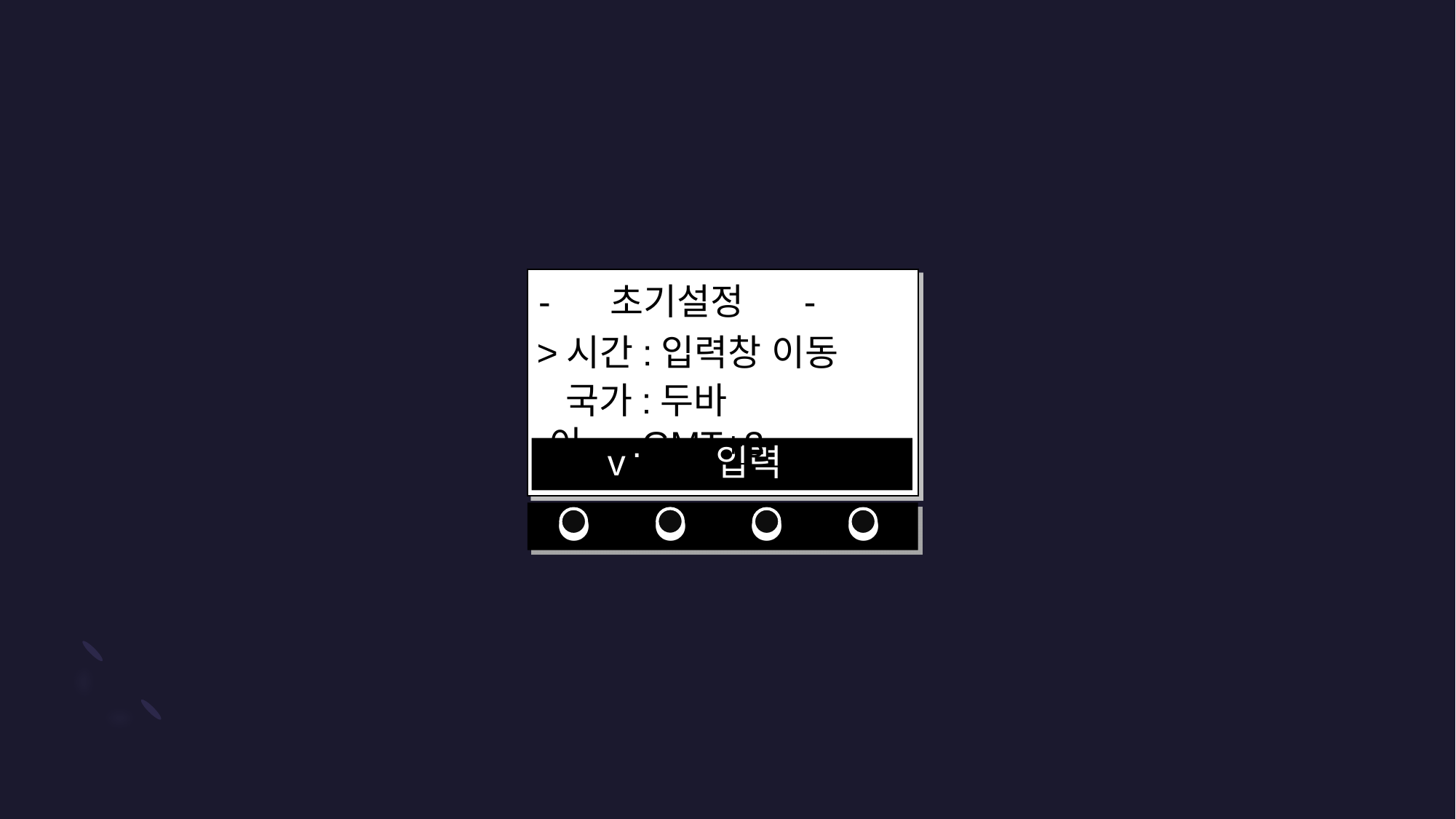

-     초기설정     -
>시간:입력창 이동
 국가:두바이    .GMT+3
       v        입력